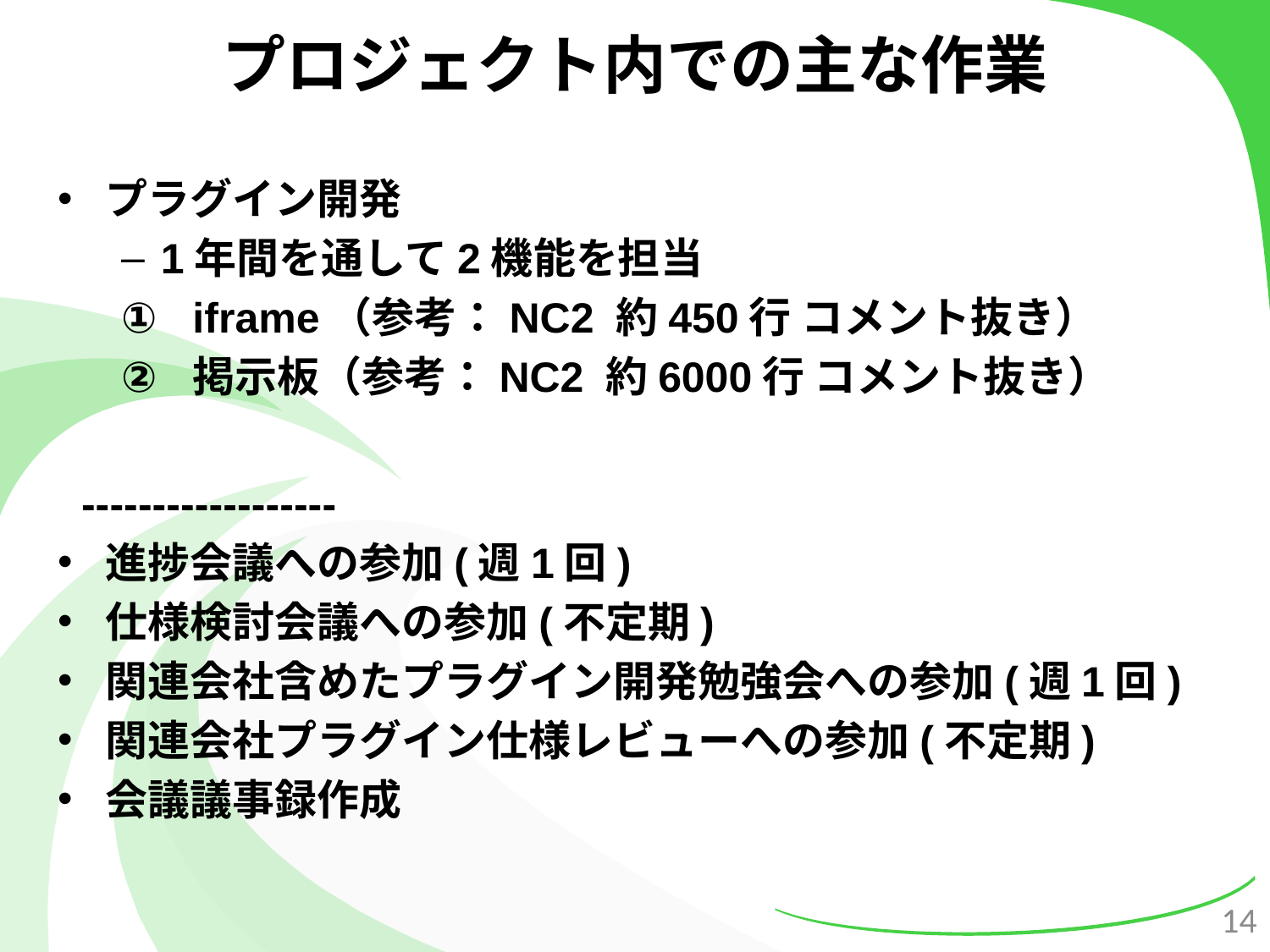

プロジェクト内での主な作業
プラグイン開発
1年間を通して2機能を担当
iframe（参考：NC2 約450行 コメント抜き）
掲示板（参考：NC2 約6000行 コメント抜き）

  ------------------
進捗会議への参加(週1回)
仕様検討会議への参加(不定期)
関連会社含めたプラグイン開発勉強会への参加(週1回)
関連会社プラグイン仕様レビューへの参加(不定期)
会議議事録作成

14